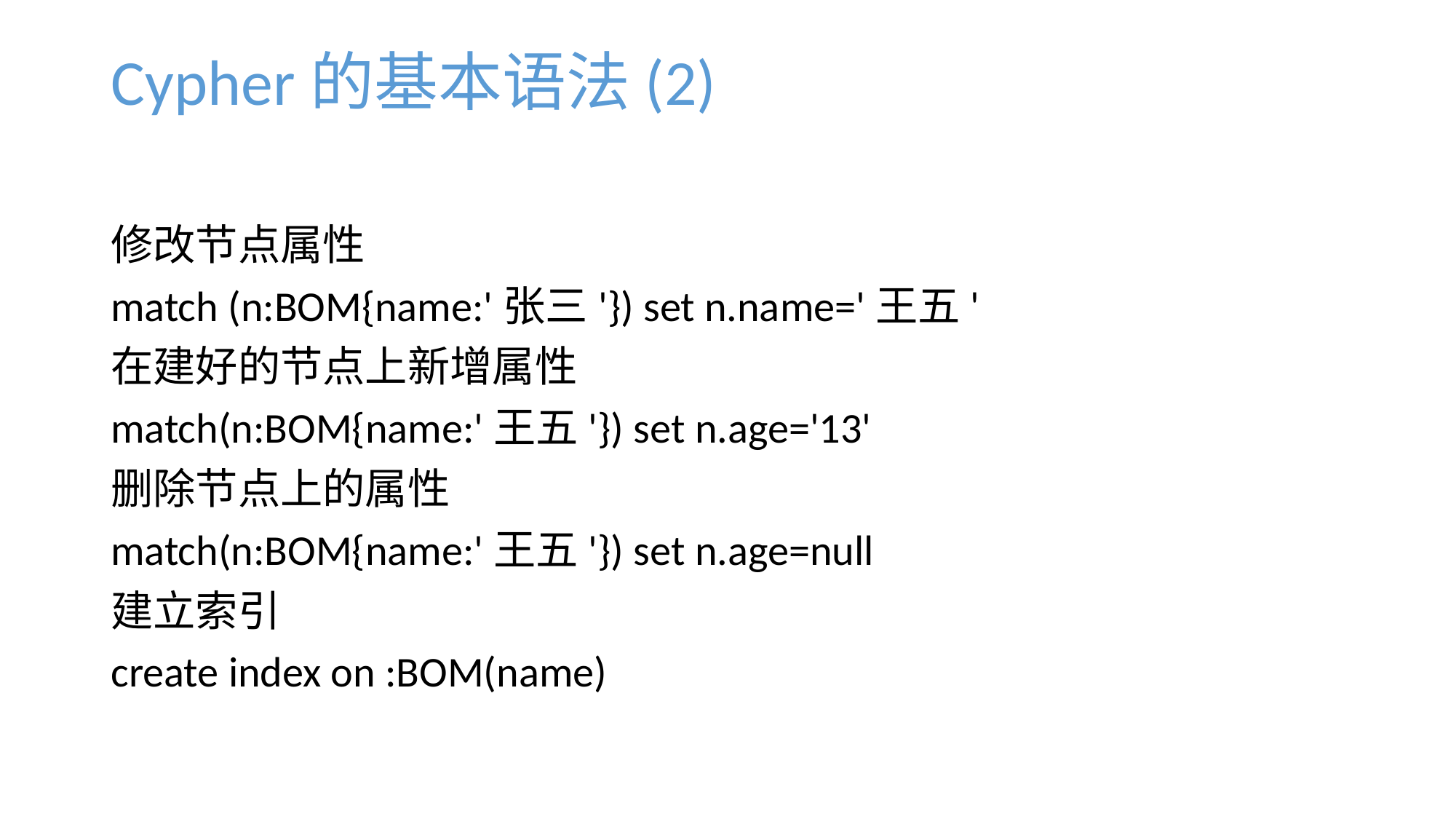

# Cypher的基本语法(2)
修改节点属性
match (n:BOM{name:'张三'}) set n.name='王五'
在建好的节点上新增属性
match(n:BOM{name:'王五'}) set n.age='13'
删除节点上的属性
match(n:BOM{name:'王五'}) set n.age=null
建立索引
create index on :BOM(name)